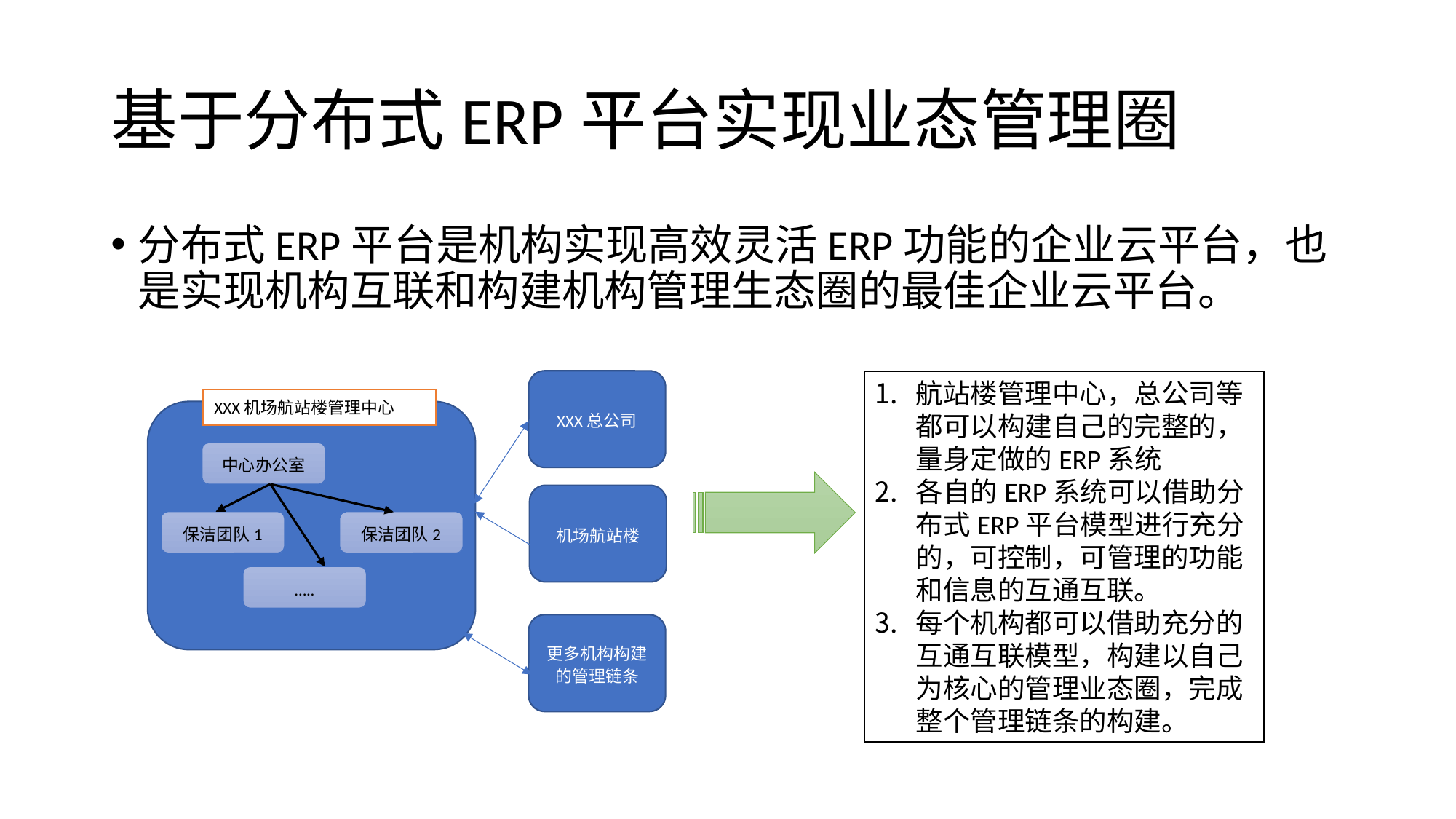

# 基于分布式ERP平台实现业态管理圈
分布式ERP平台是机构实现高效灵活ERP功能的企业云平台，也是实现机构互联和构建机构管理生态圈的最佳企业云平台。

XXX总公司
XXX机场航站楼管理中心

中心办公室
机场航站楼
保洁团队1
保洁团队2
…..
更多机构构建的管理链条
航站楼管理中心，总公司等都可以构建自己的完整的，量身定做的ERP系统
各自的ERP系统可以借助分布式ERP平台模型进行充分的，可控制，可管理的功能和信息的互通互联。
每个机构都可以借助充分的互通互联模型，构建以自己为核心的管理业态圈，完成整个管理链条的构建。